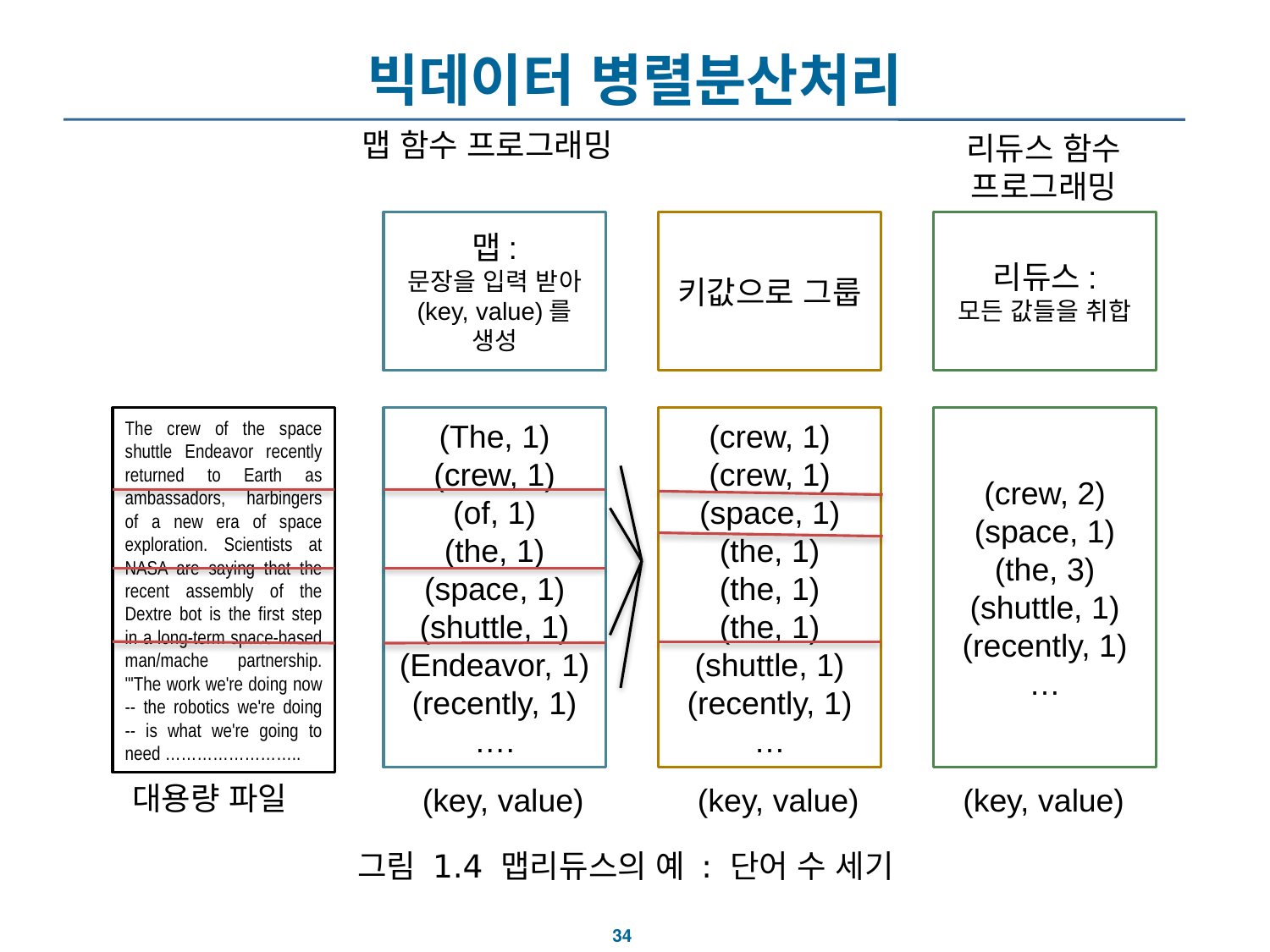

# 빅데이터 병렬분산처리
맵 함수 프로그래밍
리듀스 함수 프로그래밍
맵:
문장을 입력 받아 (key, value)를 생성
키값으로 그룹
리듀스:
모든 값들을 취합
The crew of the space shuttle Endeavor recently returned to Earth as ambassadors, harbingers of a new era of space exploration. Scientists at NASA are saying that the recent assembly of the Dextre bot is the first step in a long-term space-based man/mache partnership. '"The work we're doing now -- the robotics we're doing -- is what we're going to need ……………………..
(The, 1)
(crew, 1)
(of, 1)
(the, 1)
(space, 1)
(shuttle, 1)
(Endeavor, 1)
(recently, 1)
….
(crew, 1)
(crew, 1)
(space, 1)
(the, 1)
(the, 1)
(the, 1)
(shuttle, 1)
(recently, 1)
…
(crew, 2)
(space, 1)
(the, 3)
(shuttle, 1)
(recently, 1)
…
대용량 파일
(key, value)
(key, value)
(key, value)
그림 1.4 맵리듀스의 예 : 단어 수 세기